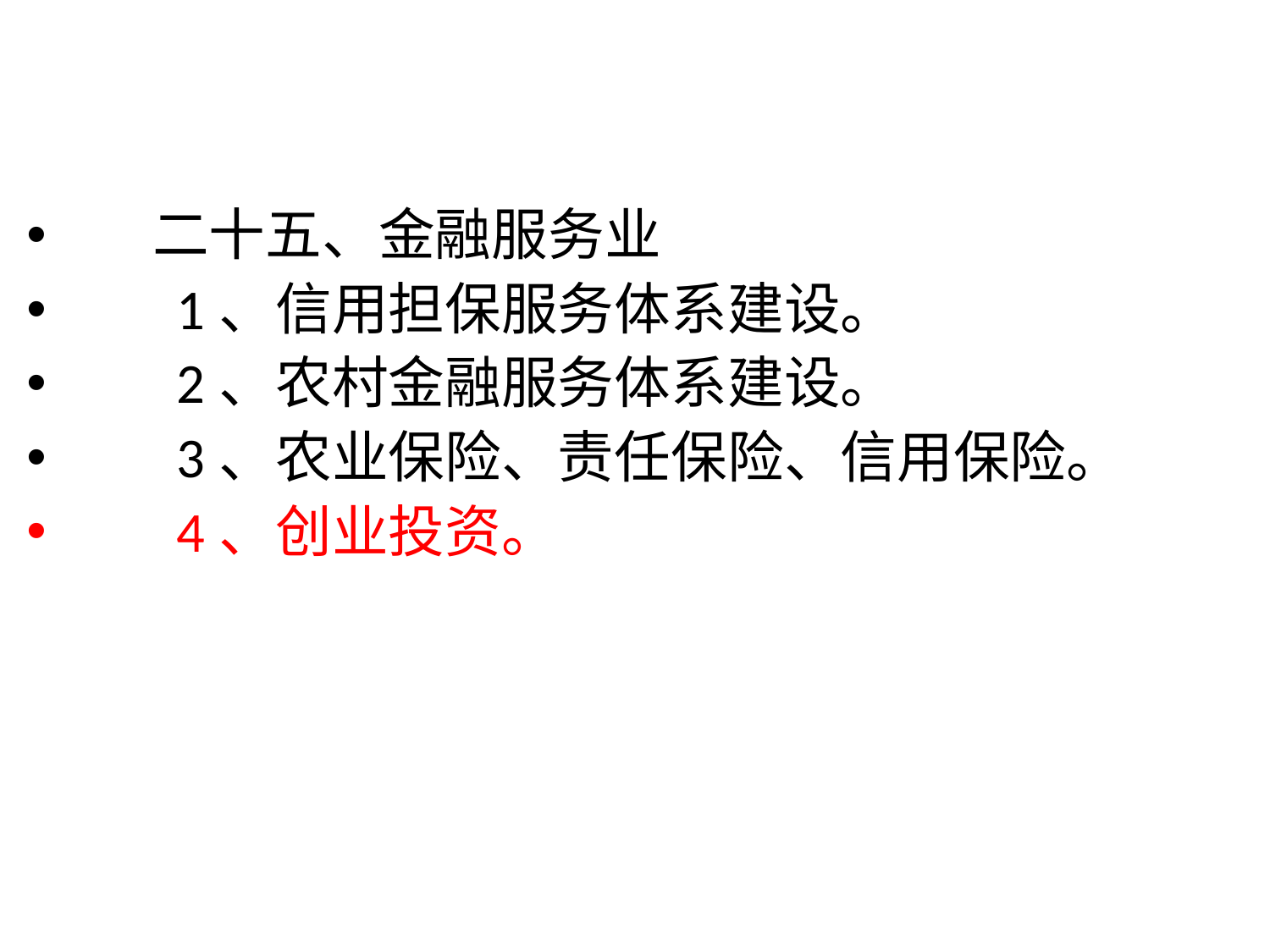

#
       二十五、金融服务业
　　1、信用担保服务体系建设。
　　2、农村金融服务体系建设。
　　3、农业保险、责任保险、信用保险。
　　4、创业投资。